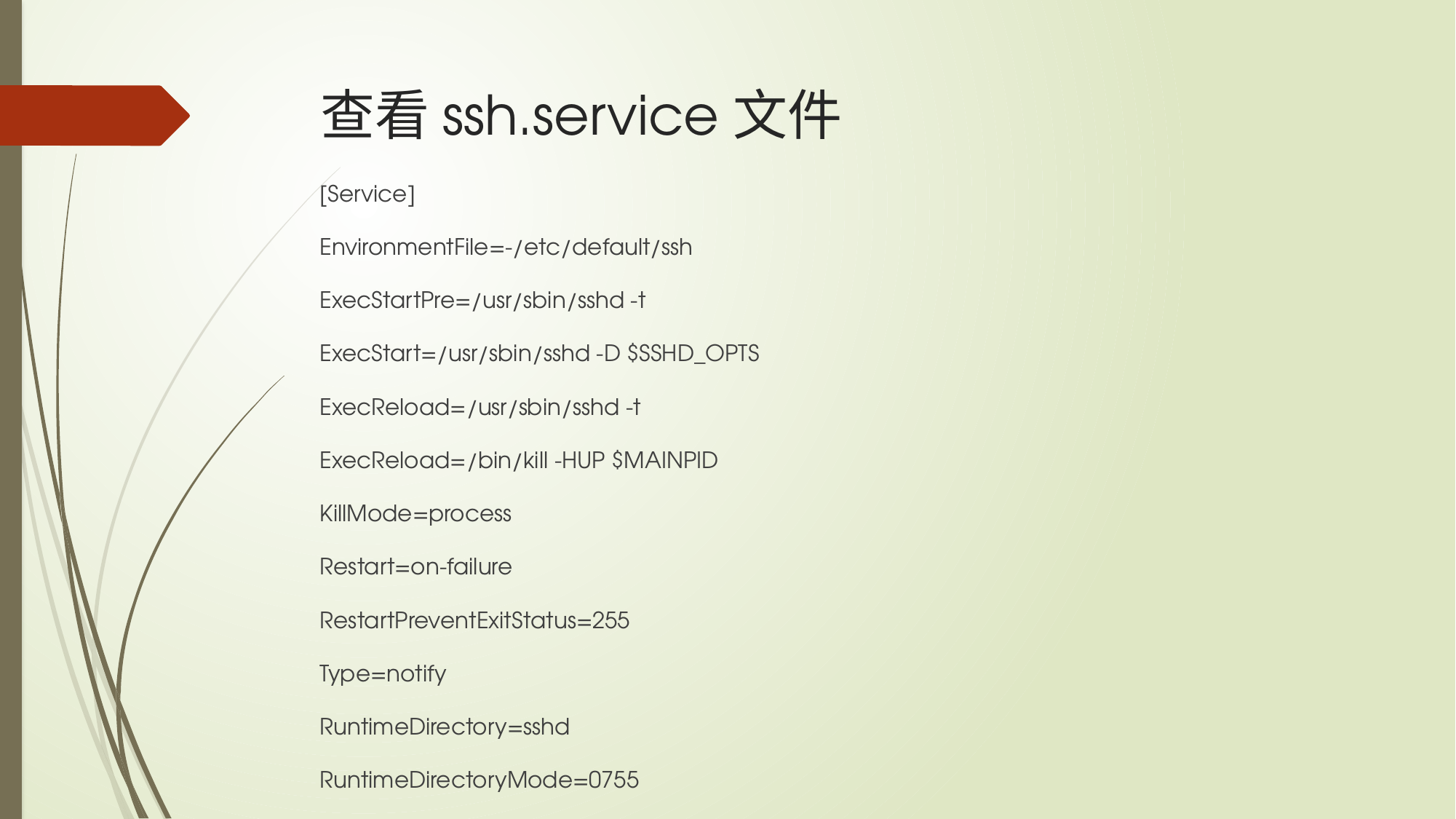

# 查看ssh.service文件
[Service]
EnvironmentFile=-/etc/default/ssh
ExecStartPre=/usr/sbin/sshd -t
ExecStart=/usr/sbin/sshd -D $SSHD_OPTS
ExecReload=/usr/sbin/sshd -t
ExecReload=/bin/kill -HUP $MAINPID
KillMode=process
Restart=on-failure
RestartPreventExitStatus=255
Type=notify
RuntimeDirectory=sshd
RuntimeDirectoryMode=0755